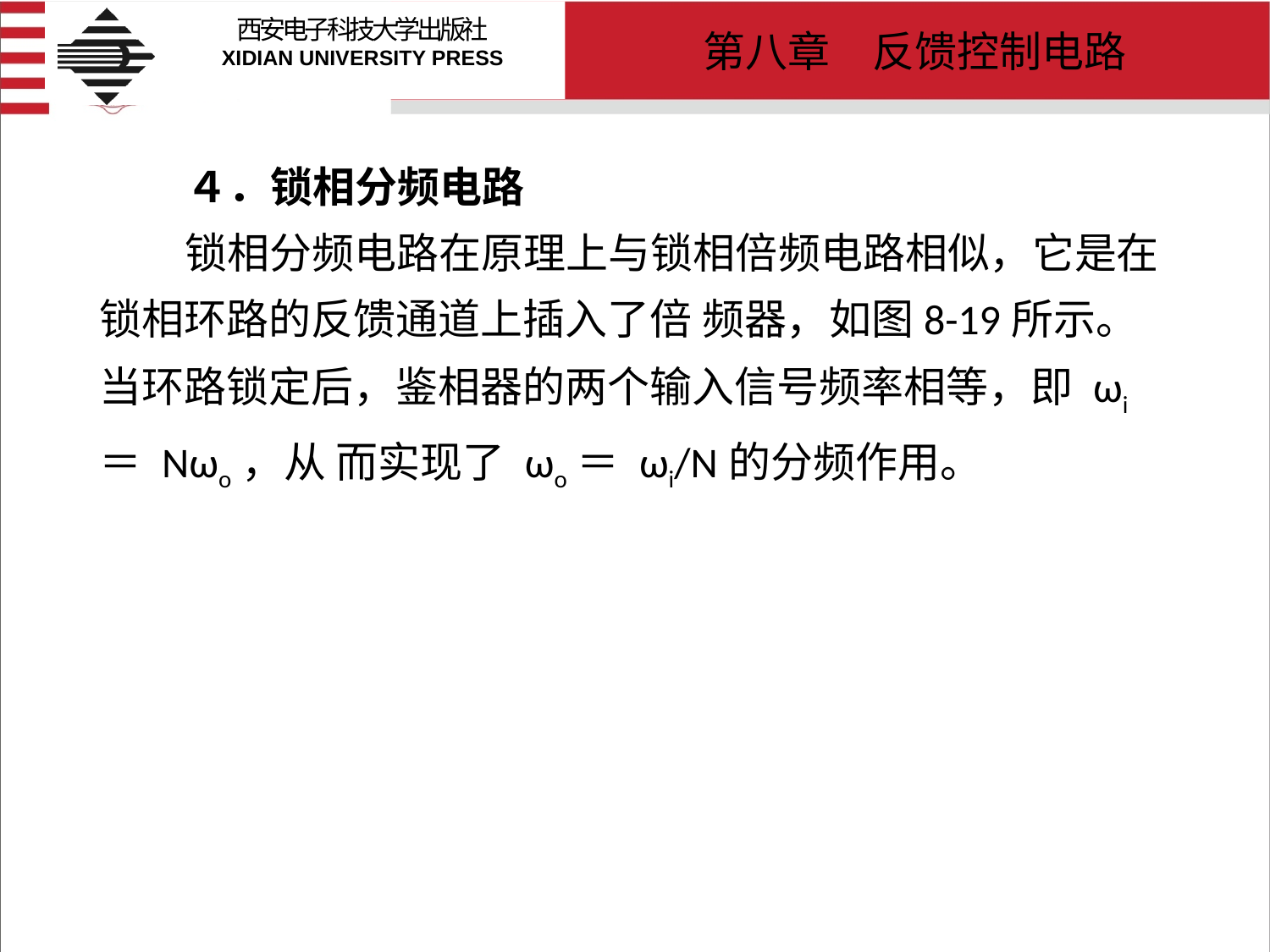

# ４．锁相分频电路 锁相分频电路在原理上与锁相倍频电路相似，它是在锁相环路的反馈通道上插入了倍 频器，如图8-19所示。当环路锁定后，鉴相器的两个输入信号频率相等，即 ωi＝ Nωo，从 而实现了 ωo＝ ωi/N的分频作用。